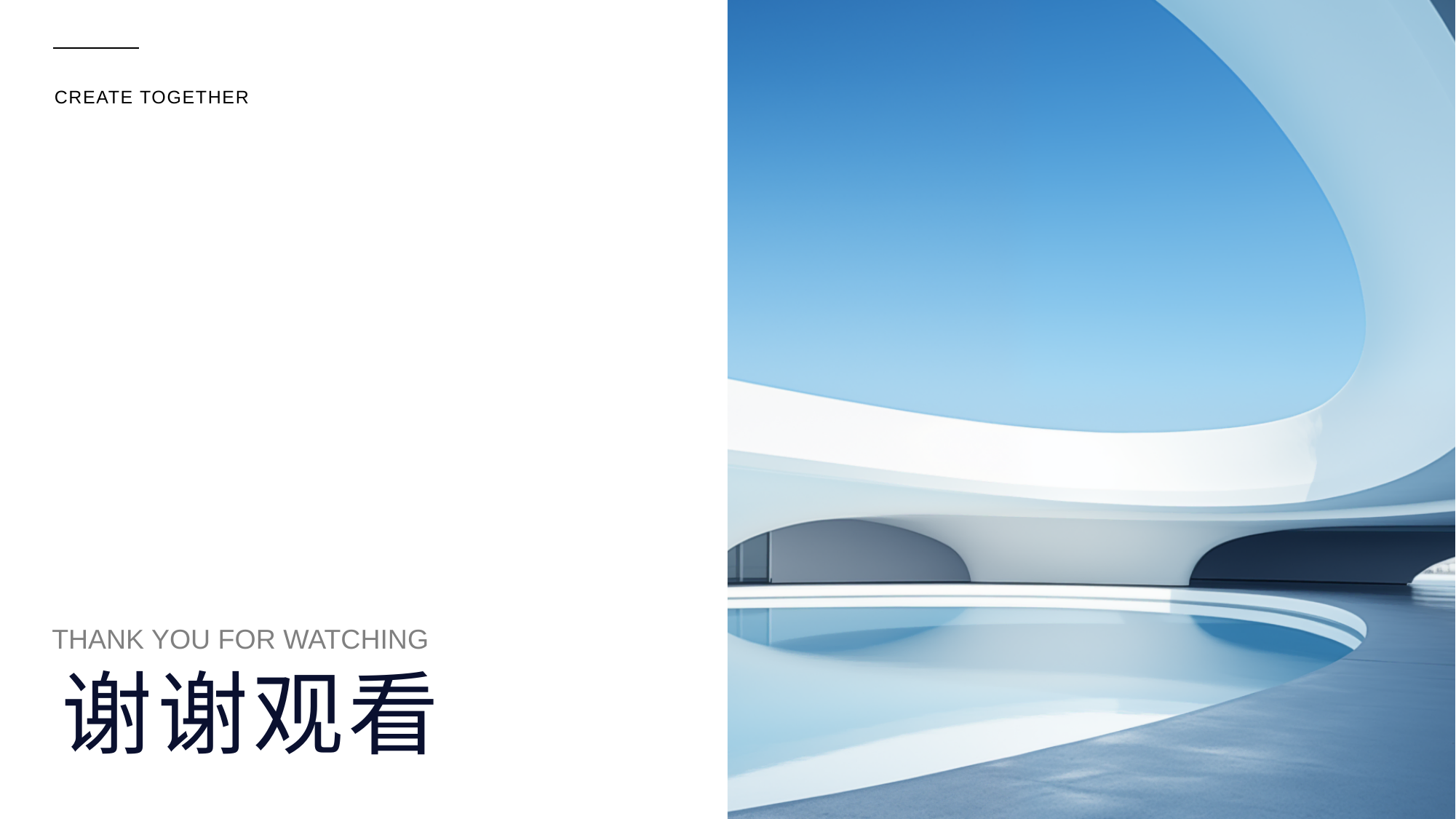

CREATE TOGETHER
THANK YOU FOR WATCHING
谢谢观看